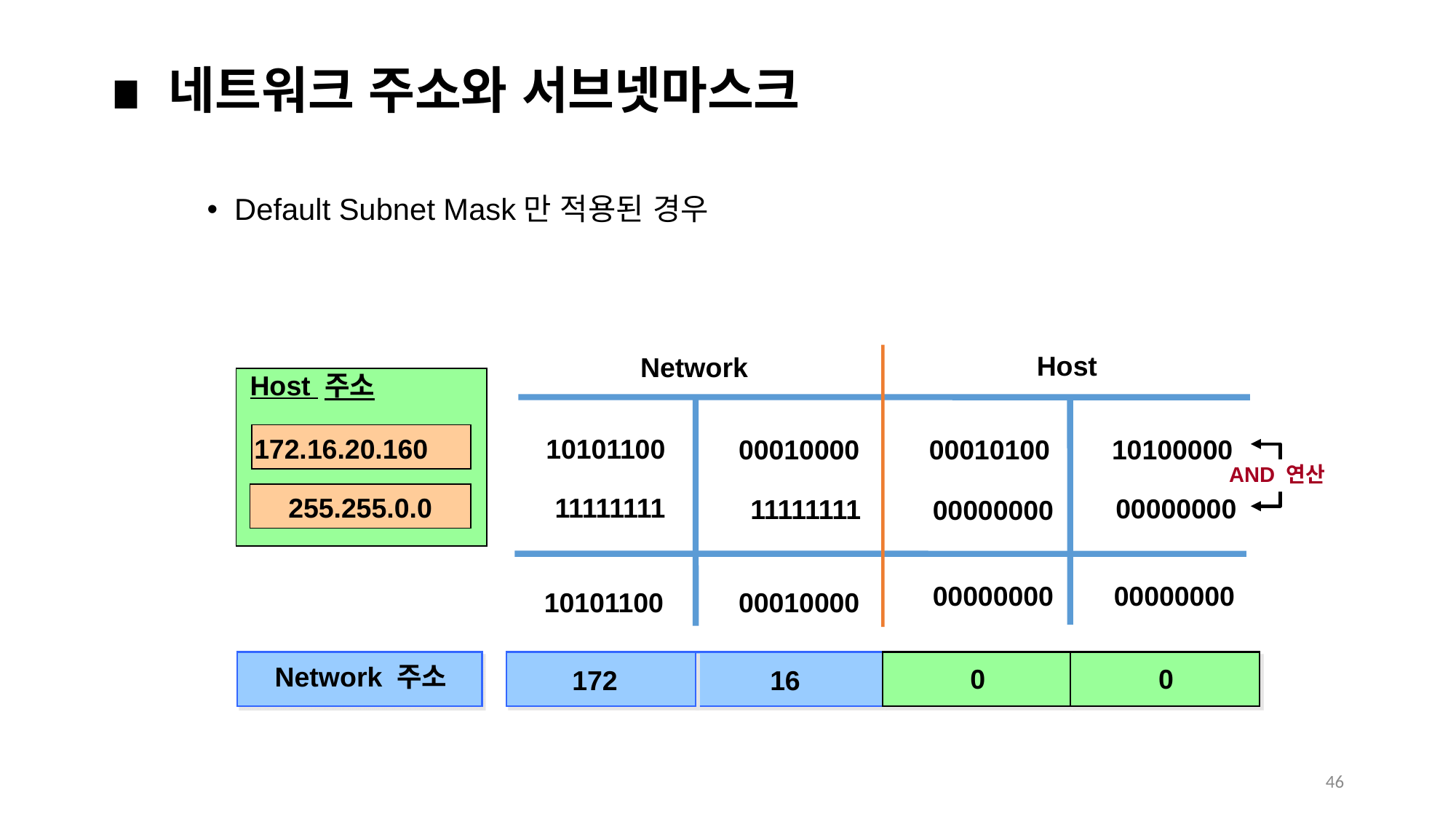

∎ 네트워크 주소와 서브넷마스크
Default Subnet Mask만 적용된 경우

Host
Network

 Host 주소

172.16.20.160
10101100
00010000
00010100
10100000

AND 연산
255.255.0.0
11111111
00000000
11111111
00000000

00000000
00000000
10101100
00010000

172
16
Network 주소
0
0
46